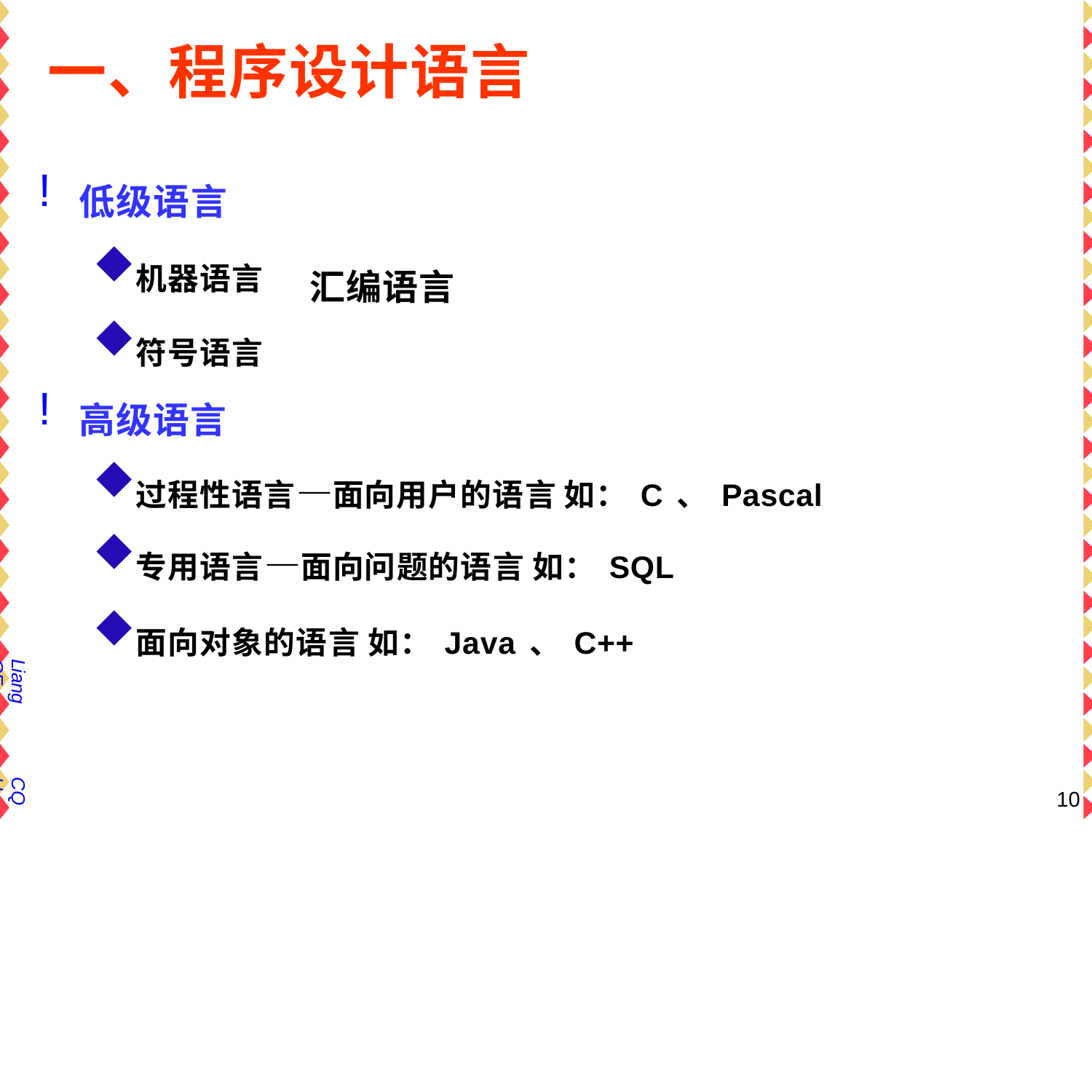

# 一、程序设计语言
低级语言
机器语言
符号语言
汇编语言
高级语言
过程性语言—面向用户的语言 如：C、Pascal
专用语言—面向问题的语言 如：SQL
面向对象的语言 如：Java、C++
Liang GE
CQU
10